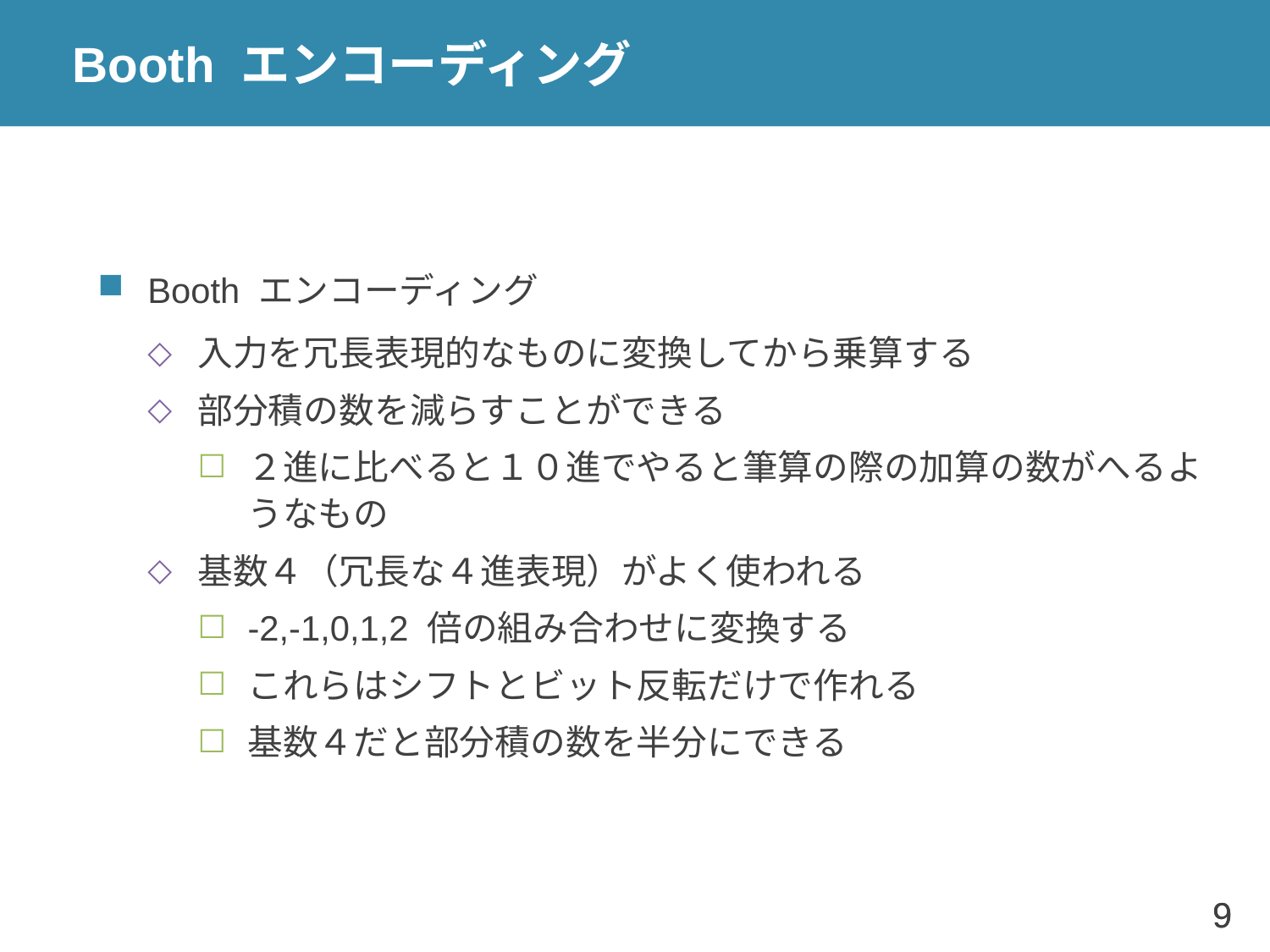

# Booth エンコーディング
Booth エンコーディング
入力を冗長表現的なものに変換してから乗算する
部分積の数を減らすことができる
２進に比べると１０進でやると筆算の際の加算の数がへるようなもの
基数４（冗長な４進表現）がよく使われる
-2,-1,0,1,2 倍の組み合わせに変換する
これらはシフトとビット反転だけで作れる
基数４だと部分積の数を半分にできる